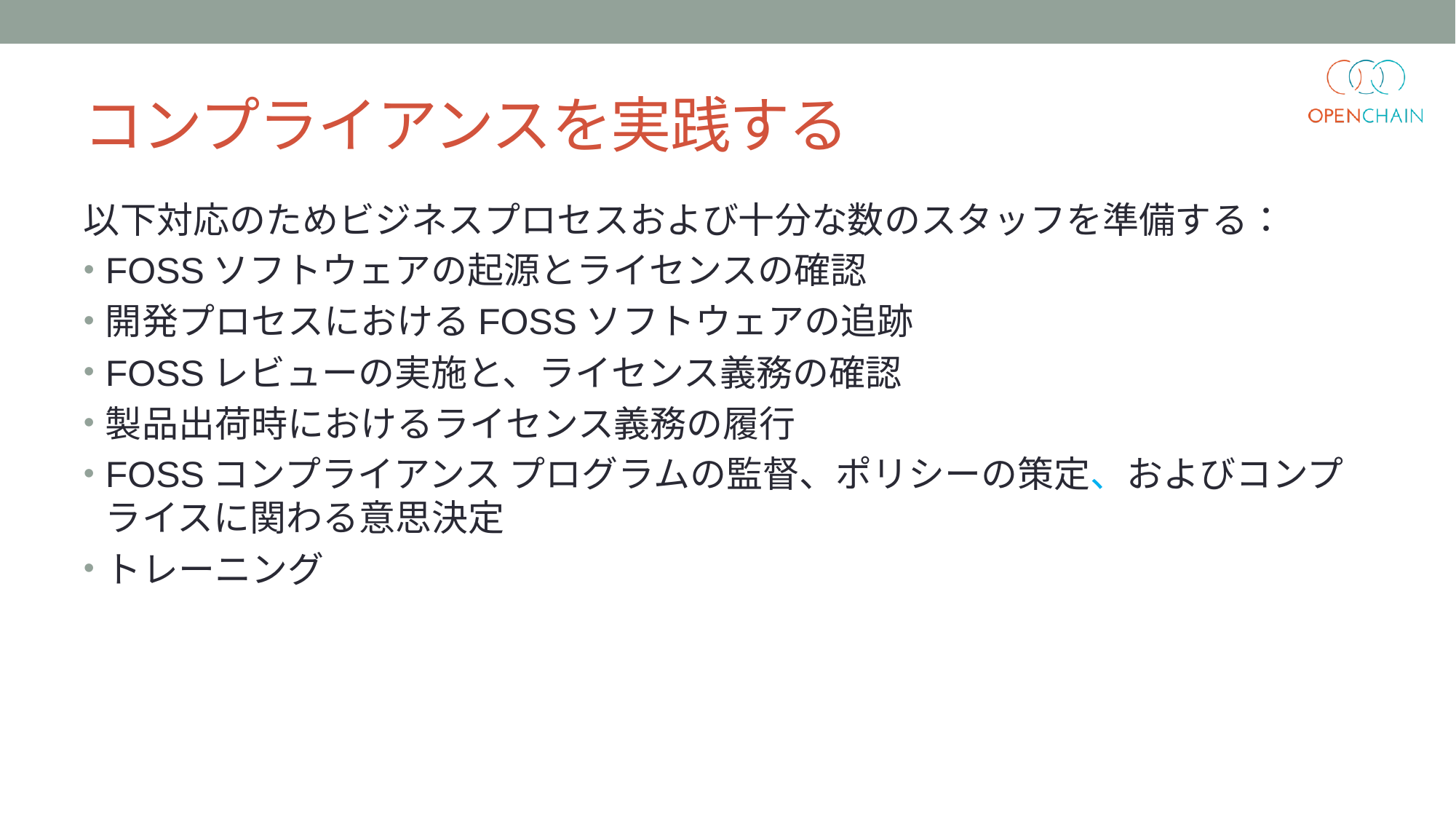

# コンプライアンスを実践する
以下対応のためビジネスプロセスおよび十分な数のスタッフを準備する：
FOSSソフトウェアの起源とライセンスの確認
開発プロセスにおけるFOSSソフトウェアの追跡
FOSSレビューの実施と、ライセンス義務の確認
製品出荷時におけるライセンス義務の履行
FOSSコンプライアンス プログラムの監督、ポリシーの策定、およびコンプライスに関わる意思決定
トレーニング